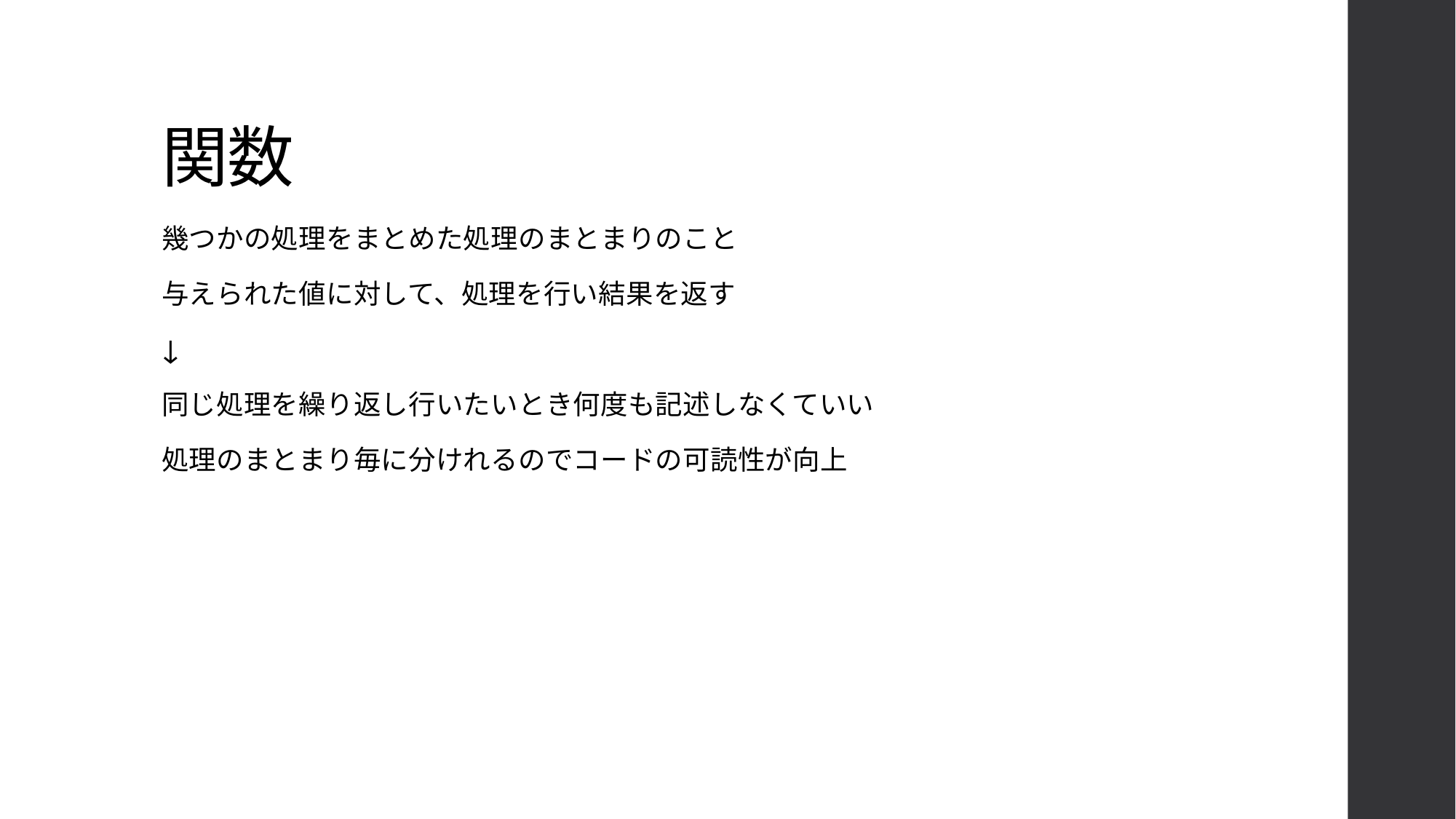

# 関数
幾つかの処理をまとめた処理のまとまりのこと
与えられた値に対して、処理を行い結果を返す
↓
同じ処理を繰り返し行いたいとき何度も記述しなくていい
処理のまとまり毎に分けれるのでコードの可読性が向上